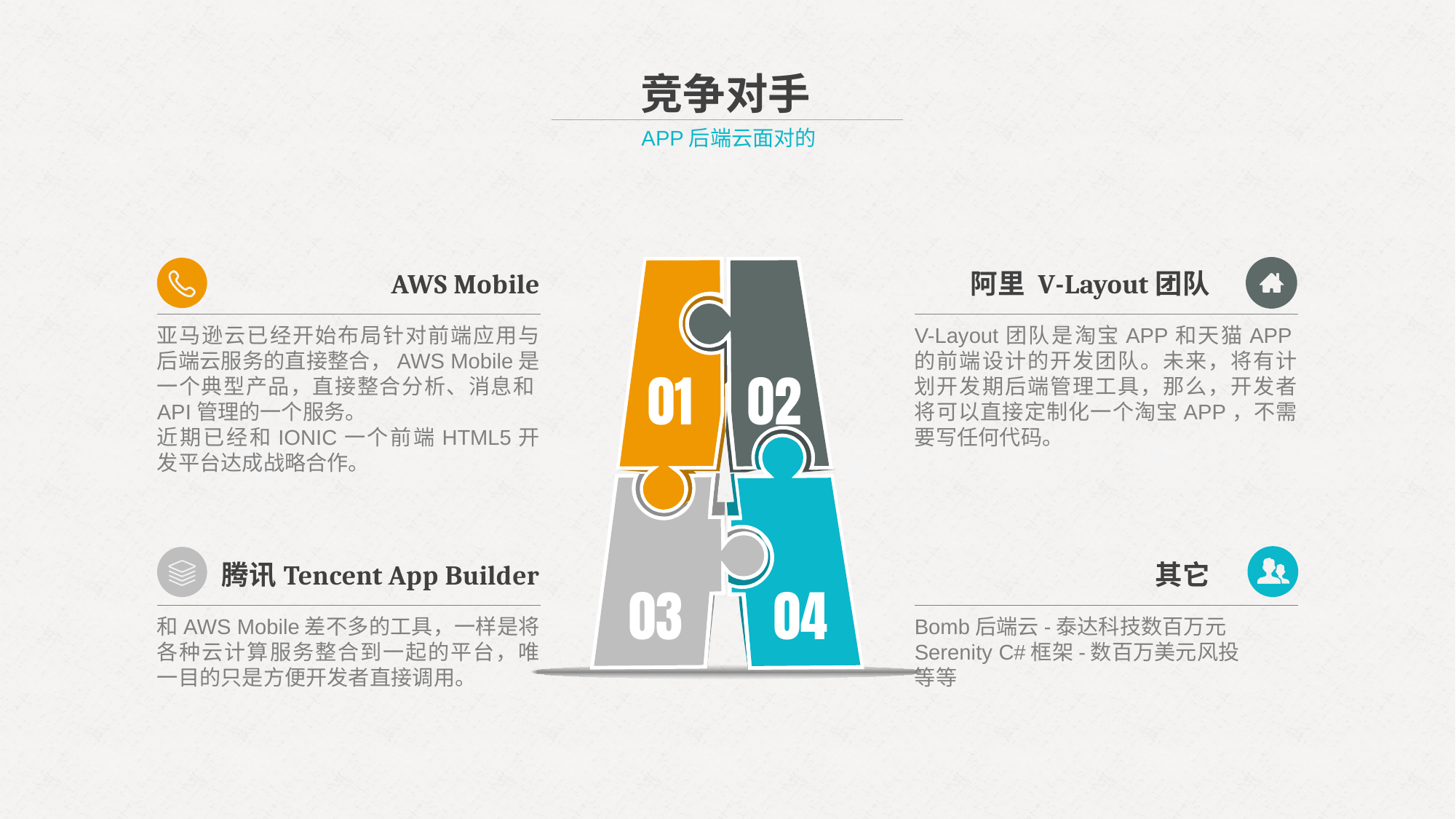

竞争对手
APP后端云面对的

01
02

03
04

AWS Mobile
阿里 V-Layout团队
亚马逊云已经开始布局针对前端应用与后端云服务的直接整合，AWS Mobile是一个典型产品，直接整合分析、消息和API管理的一个服务。
近期已经和IONIC一个前端HTML5开发平台达成战略合作。
V-Layout团队是淘宝APP和天猫APP的前端设计的开发团队。未来，将有计划开发期后端管理工具，那么，开发者将可以直接定制化一个淘宝APP，不需要写任何代码。

其它
腾讯Tencent App Builder
和AWS Mobile差不多的工具，一样是将各种云计算服务整合到一起的平台，唯一目的只是方便开发者直接调用。
Bomb后端云-泰达科技数百万元
Serenity C#框架-数百万美元风投
等等